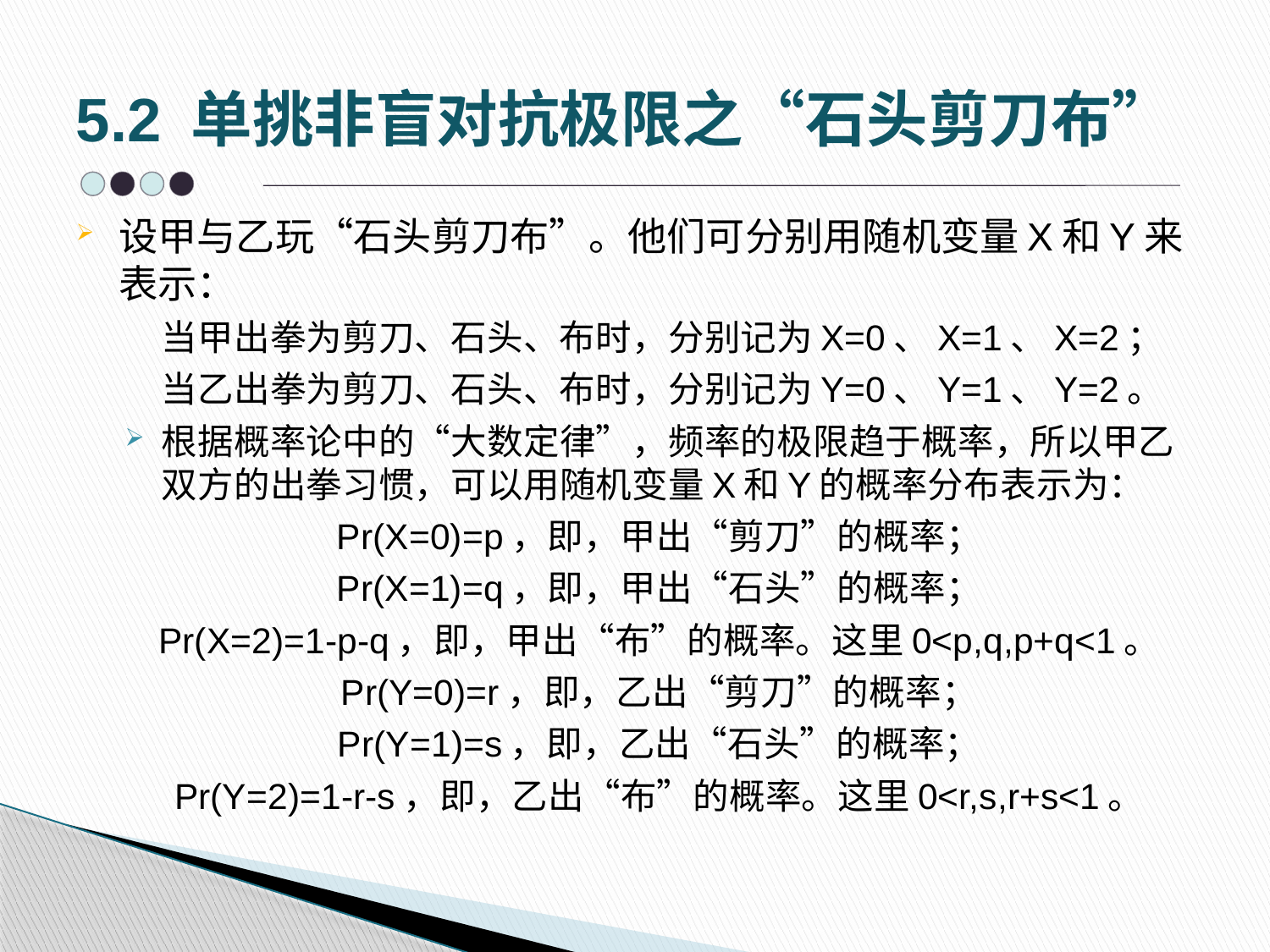

# 5.2 单挑非盲对抗极限之“石头剪刀布”

设甲与乙玩“石头剪刀布”。他们可分别用随机变量X和Y来表示：
	当甲出拳为剪刀、石头、布时，分别记为X=0、X=1、X=2；
	当乙出拳为剪刀、石头、布时，分别记为Y=0、Y=1、Y=2。
根据概率论中的“大数定律”，频率的极限趋于概率，所以甲乙双方的出拳习惯，可以用随机变量X和Y的概率分布表示为：
Pr(X=0)=p，即，甲出“剪刀”的概率；
Pr(X=1)=q，即，甲出“石头”的概率；
Pr(X=2)=1-p-q，即，甲出“布”的概率。这里0<p,q,p+q<1。
Pr(Y=0)=r，即，乙出“剪刀”的概率；
Pr(Y=1)=s，即，乙出“石头”的概率；
Pr(Y=2)=1-r-s，即，乙出“布”的概率。这里0<r,s,r+s<1。